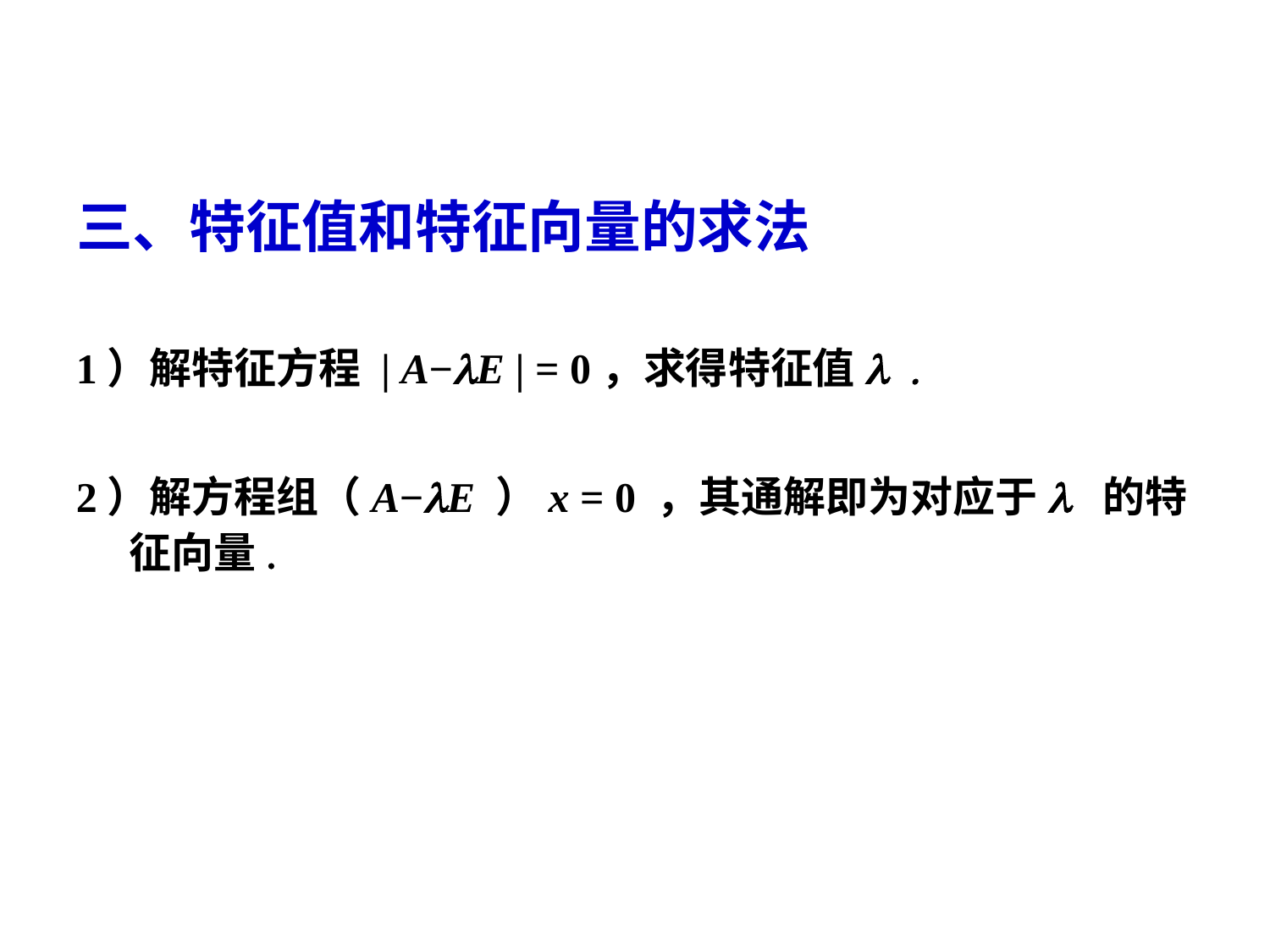

三、特征值和特征向量的求法
1）解特征方程 | A−λE | = 0，求得特征值λ .

2）解方程组（A−λE ）x = 0 ，其通解即为对应于λ 的特征向量.